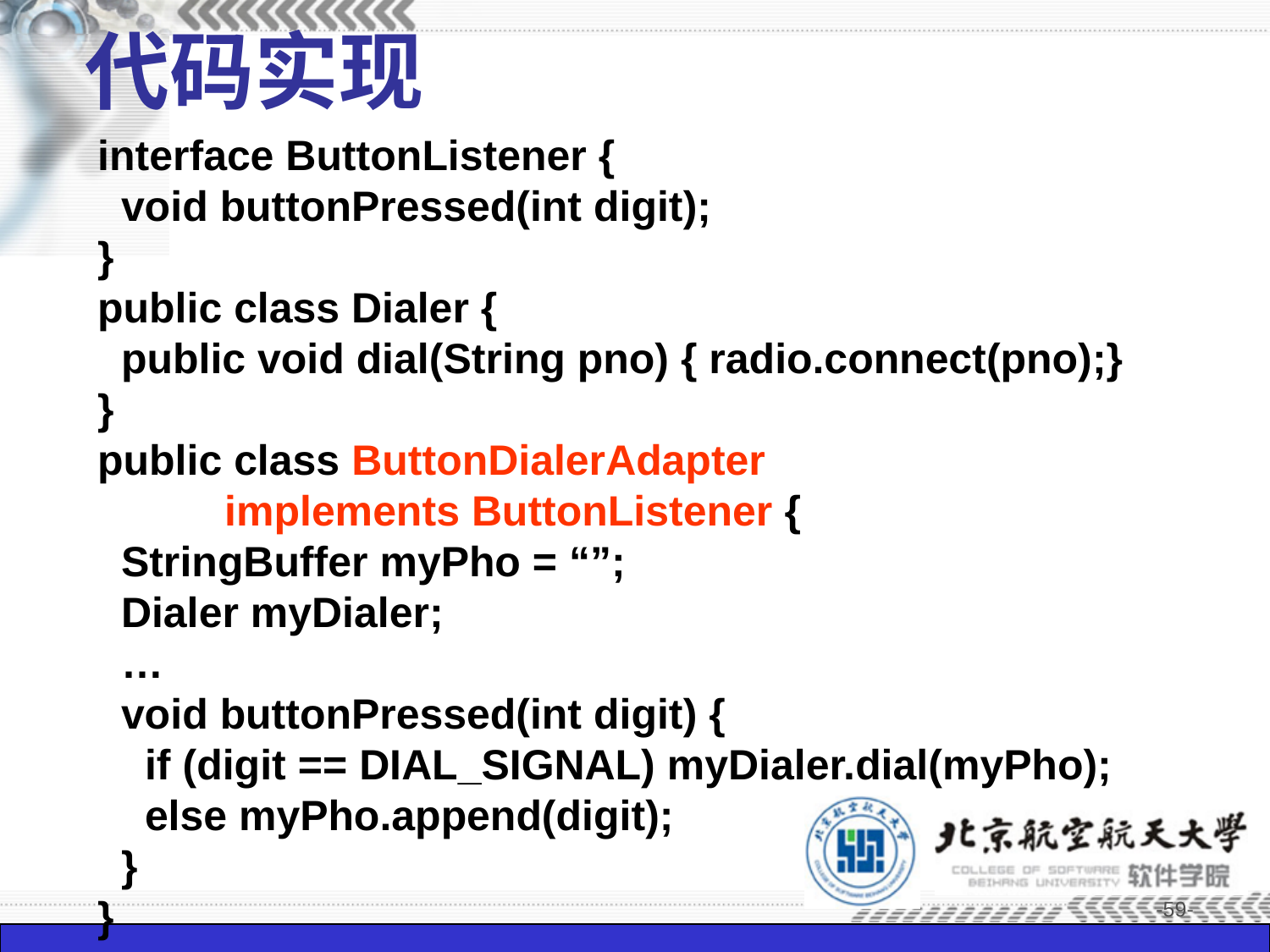

# 代码实现
interface ButtonListener {
  void buttonPressed(int digit);
}
public class Dialer {
  public void dial(String pno) { radio.connect(pno);}
}
public class ButtonDialerAdapter
	implements ButtonListener {
  StringBuffer myPho = “”;
  Dialer myDialer;
  …
  void buttonPressed(int digit) {
    if (digit == DIAL_SIGNAL) myDialer.dial(myPho);
    else myPho.append(digit);
  }
}
-59-